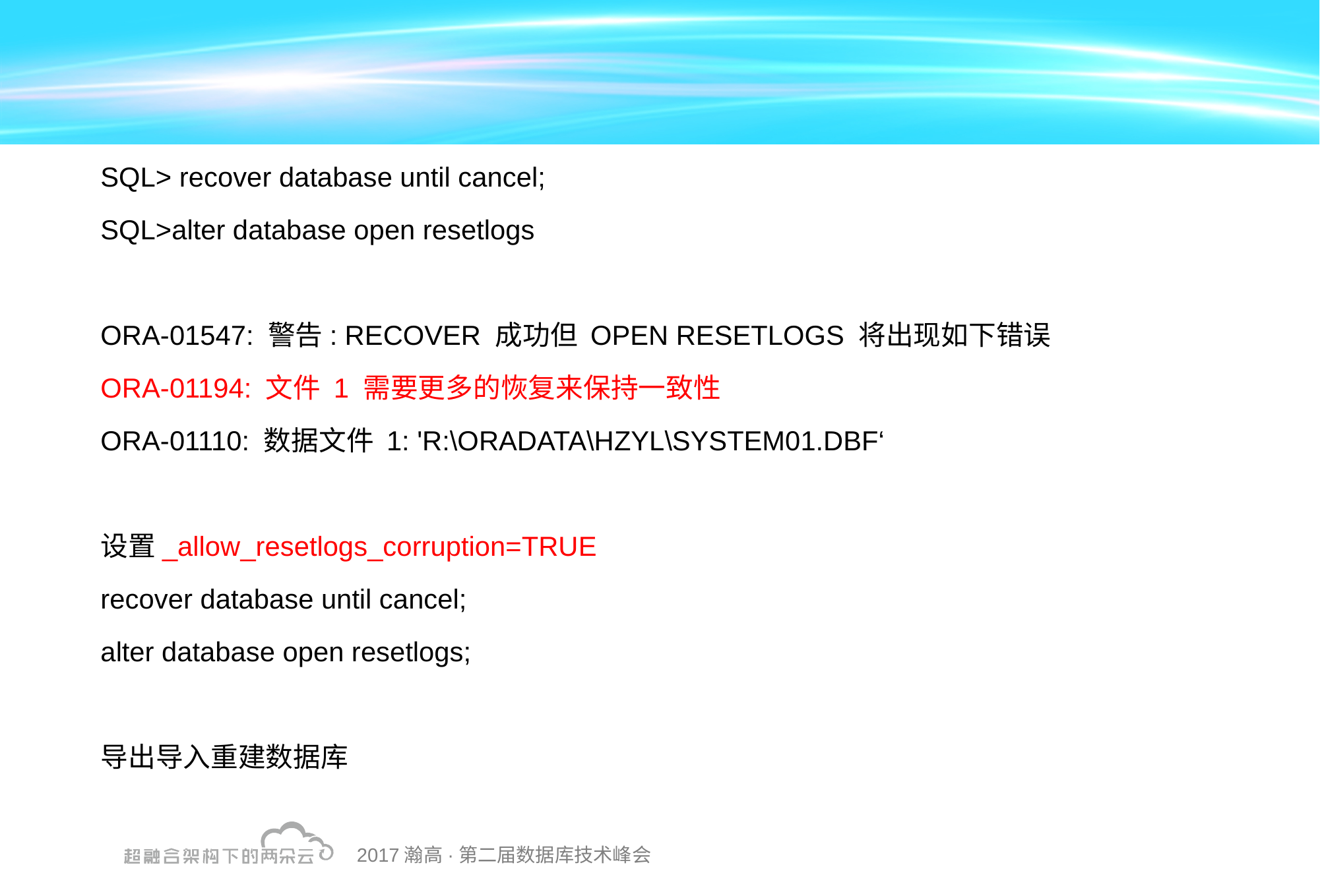

#
SQL> recover database until cancel;
SQL>alter database open resetlogs

ORA-01547: 警告: RECOVER 成功但 OPEN RESETLOGS 将出现如下错误
ORA-01194: 文件 1 需要更多的恢复来保持一致性
ORA-01110: 数据文件 1: 'R:\ORADATA\HZYL\SYSTEM01.DBF‘

设置_allow_resetlogs_corruption=TRUE
recover database until cancel;
alter database open resetlogs;

导出导入重建数据库